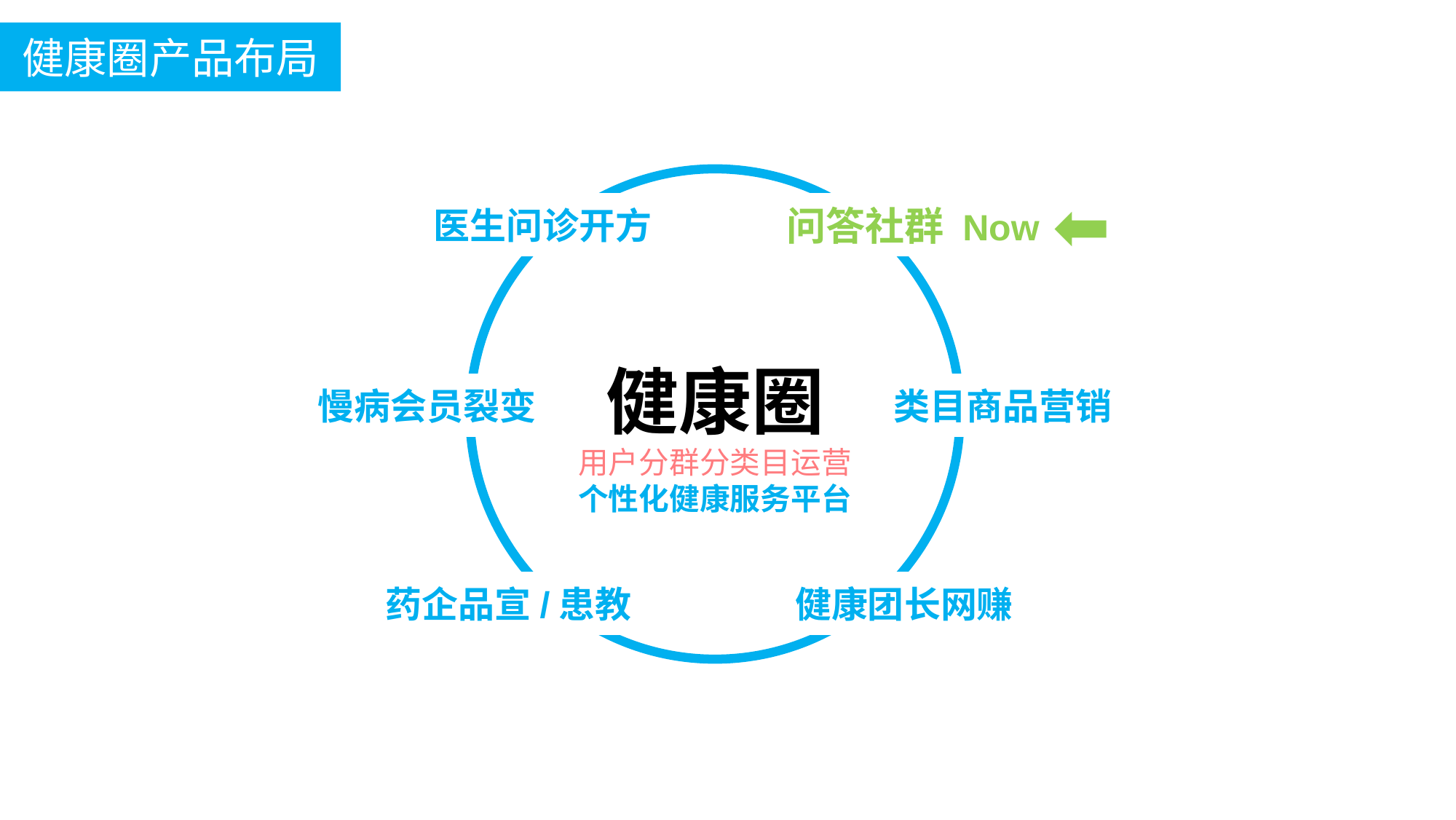

健康圈产品布局
健康圈
用户分群分类目运营
个性化健康服务平台
医生问诊开方
问答社群 Now

慢病会员裂变
类目商品营销
药企品宣/患教
健康团长网赚